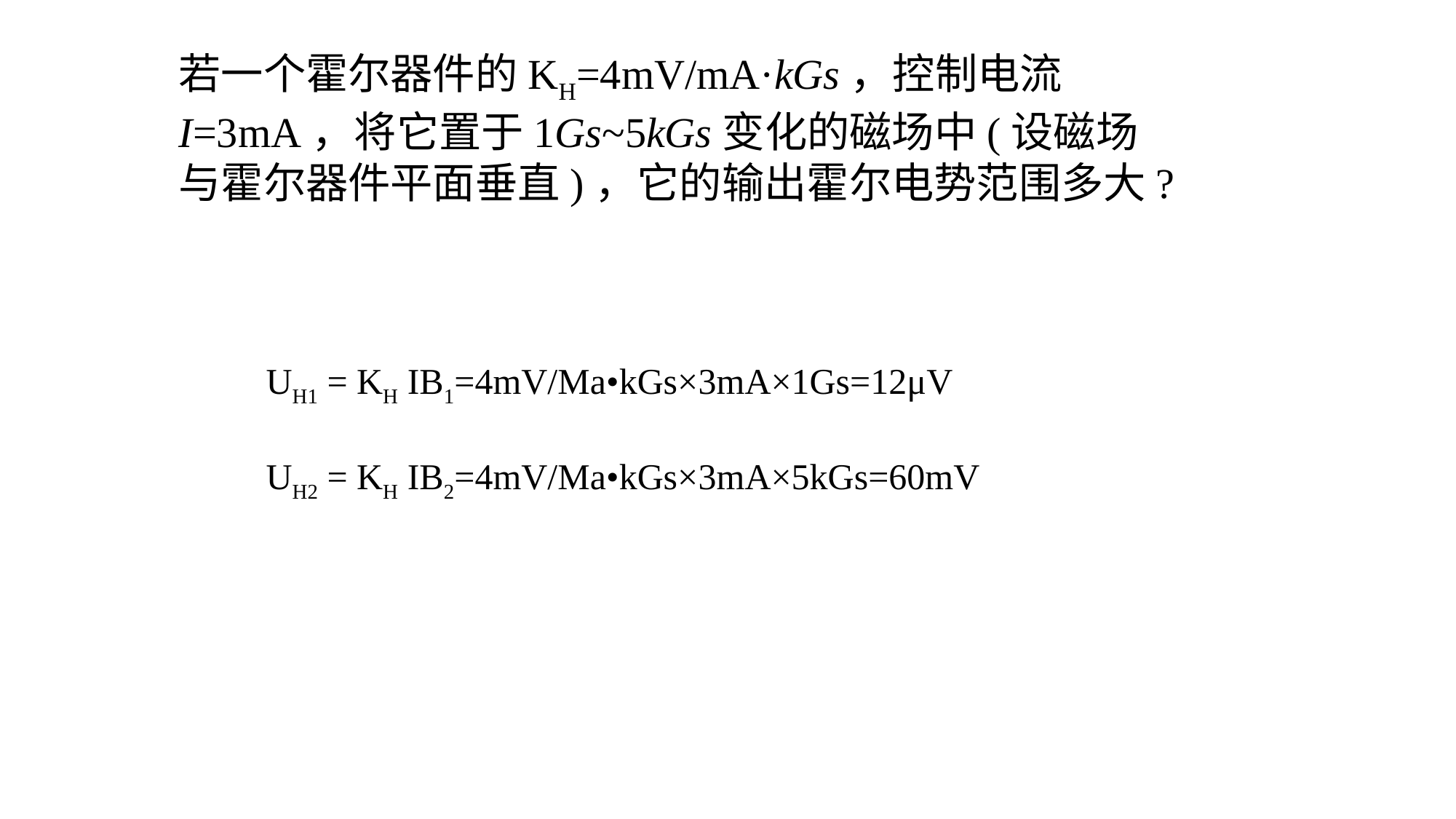

若一个霍尔器件的KH=4mV/mA·kGs，控制电流I=3mA，将它置于1Gs~5kGs变化的磁场中(设磁场与霍尔器件平面垂直)，它的输出霍尔电势范围多大?
UH1 = KH IB1=4mV/Ma•kGs×3mA×1Gs=12μV
UH2 = KH IB2=4mV/Ma•kGs×3mA×5kGs=60mV